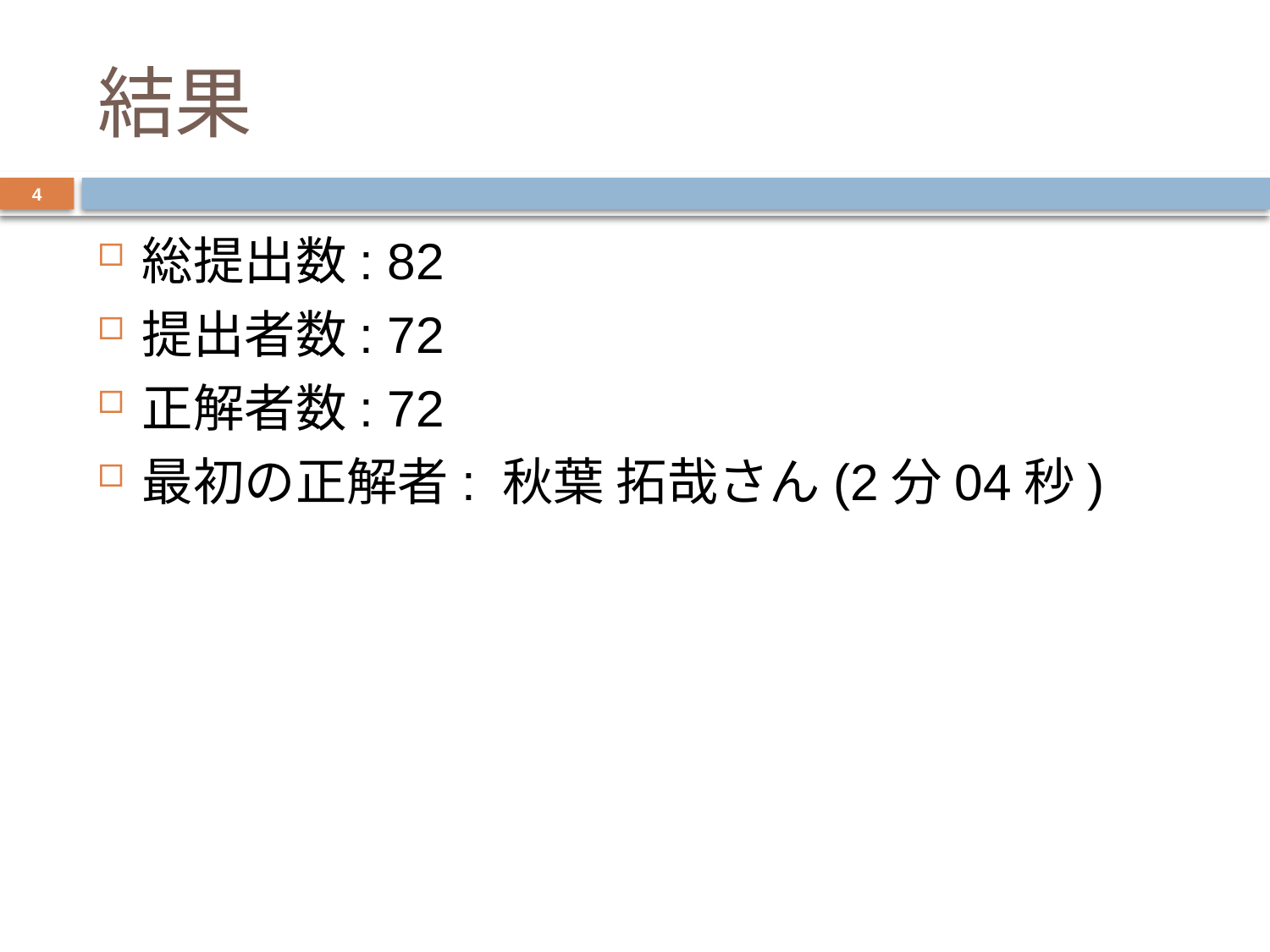

# 結果
4
総提出数: 82
提出者数: 72
正解者数: 72
最初の正解者: 秋葉 拓哉さん(2分04秒)